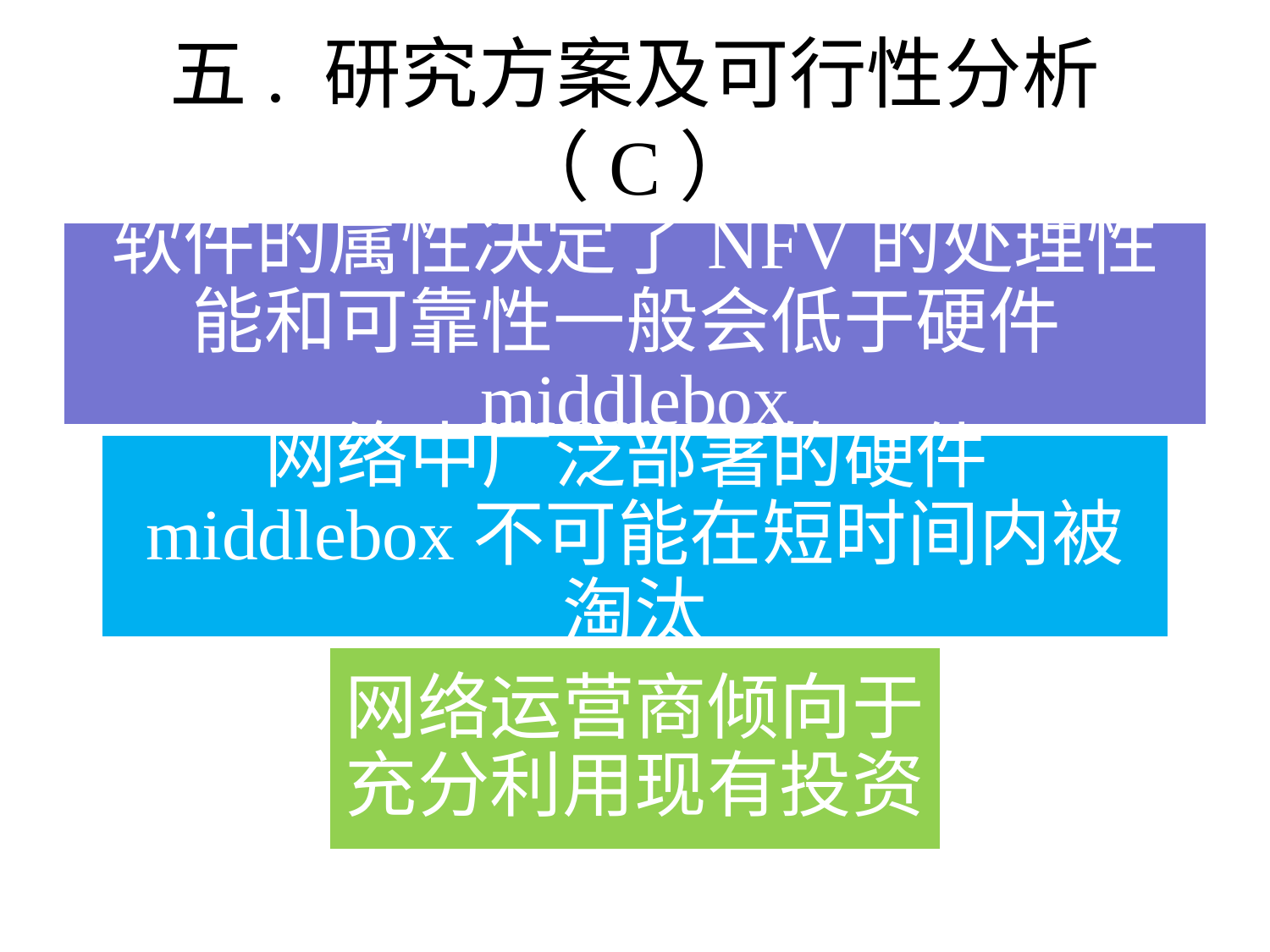

# 五. 研究方案及可行性分析（C）
软件的属性决定了NFV的处理性能和可靠性一般会低于硬件middlebox
网络中广泛部署的硬件middlebox不可能在短时间内被淘汰
网络运营商倾向于充分利用现有投资